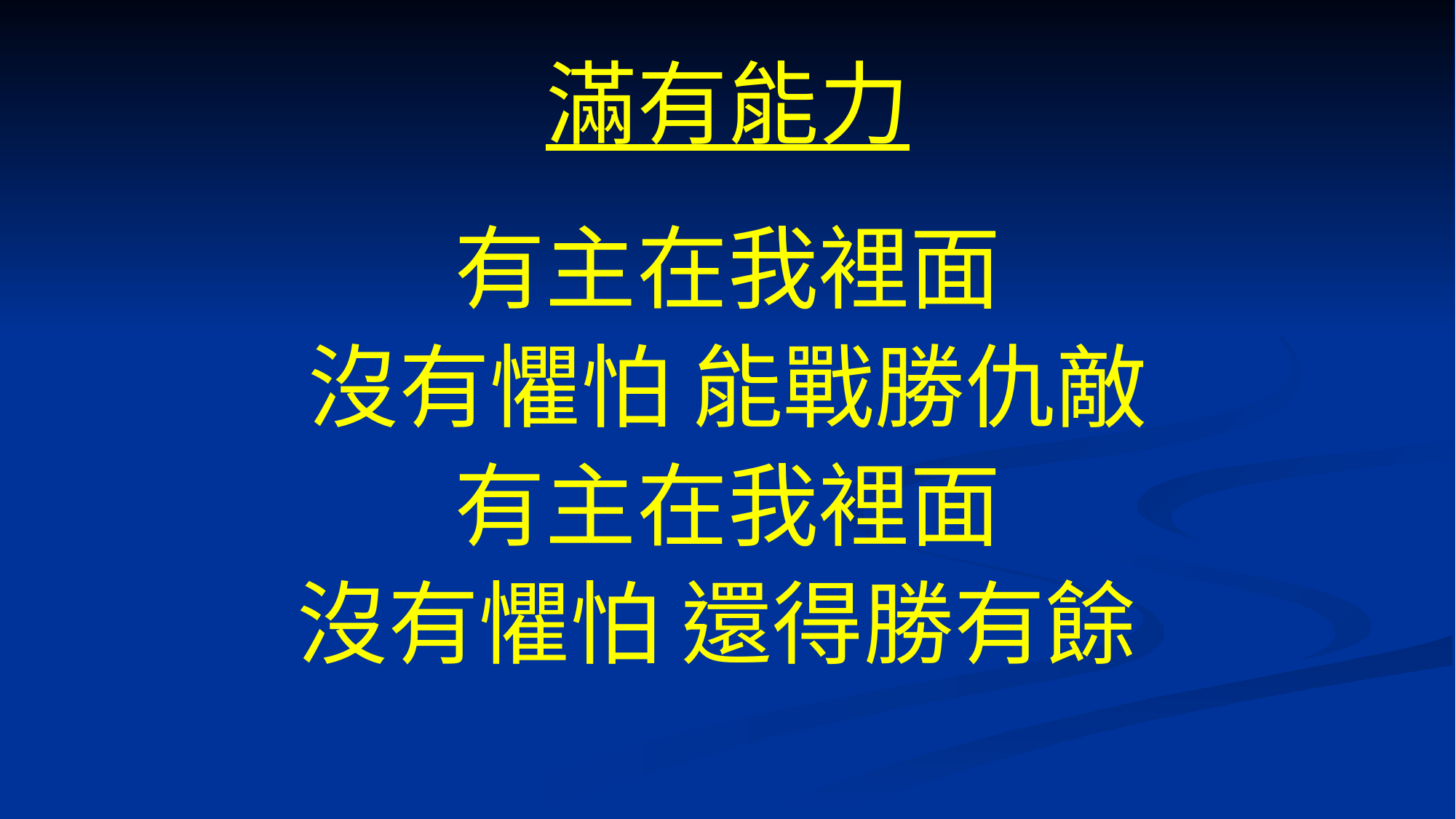

# 滿有能力
有主在我裡面
沒有懼怕 能戰勝仇敵
有主在我裡面
沒有懼怕 還得勝有餘﻿